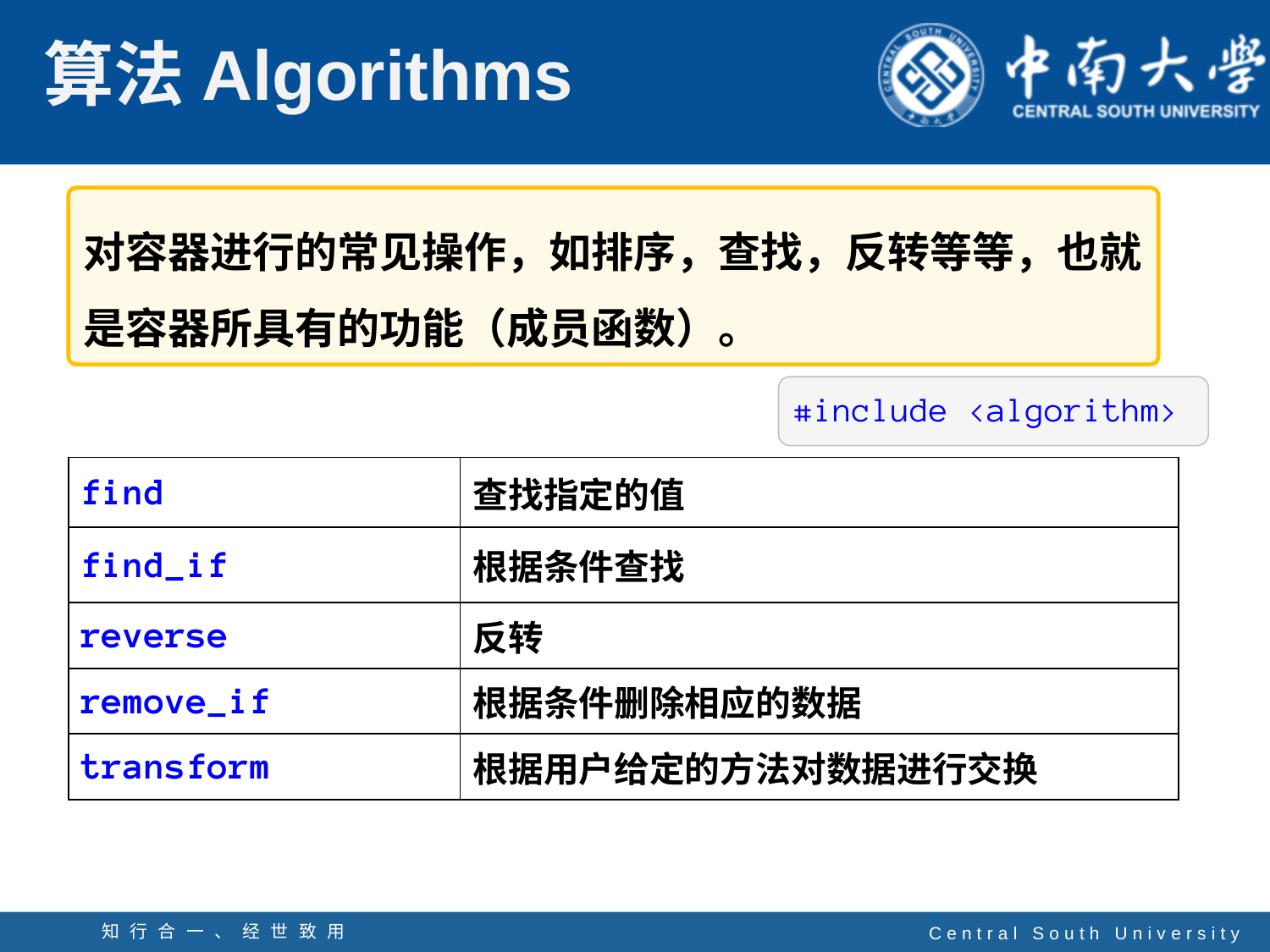

对容器进行的常见操作，如排序，查找，反转等等，也就是容器所具有的功能（成员函数）。
#include <algorithm>
| find | 查找指定的值 |
| --- | --- |
| find\_if | 根据条件查找 |
| reverse | 反转 |
| remove\_if | 根据条件删除相应的数据 |
| transform | 根据用户给定的方法对数据进行交换 |

知行合一、经世致用
自强不息 厚德载物
Central South University
32